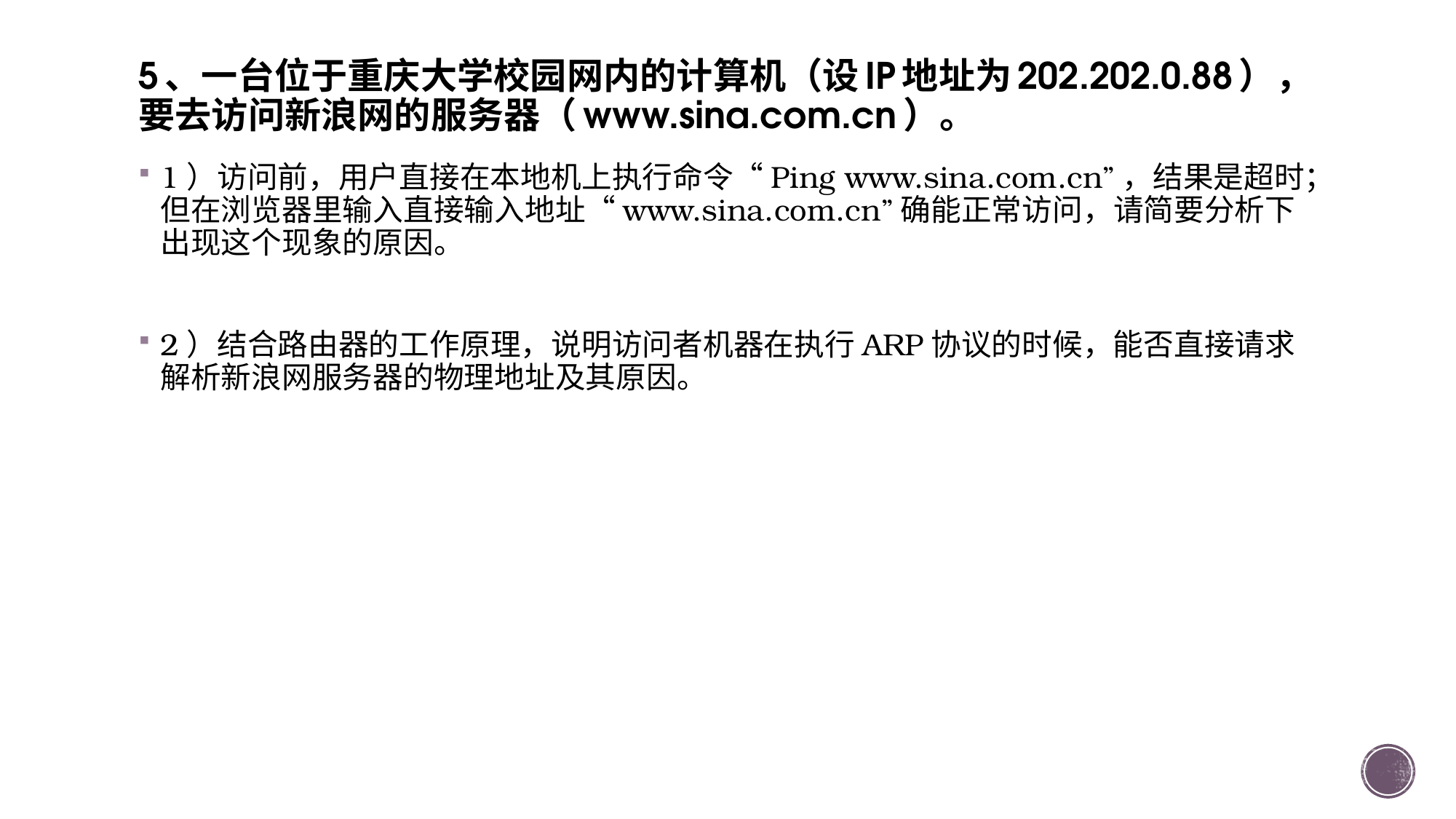

5、一台位于重庆大学校园网内的计算机（设IP地址为202.202.0.88），要去访问新浪网的服务器（www.sina.com.cn）。
1）访问前，用户直接在本地机上执行命令“Ping www.sina.com.cn”，结果是超时；但在浏览器里输入直接输入地址“www.sina.com.cn”确能正常访问，请简要分析下出现这个现象的原因。

2）结合路由器的工作原理，说明访问者机器在执行ARP协议的时候，能否直接请求解析新浪网服务器的物理地址及其原因。